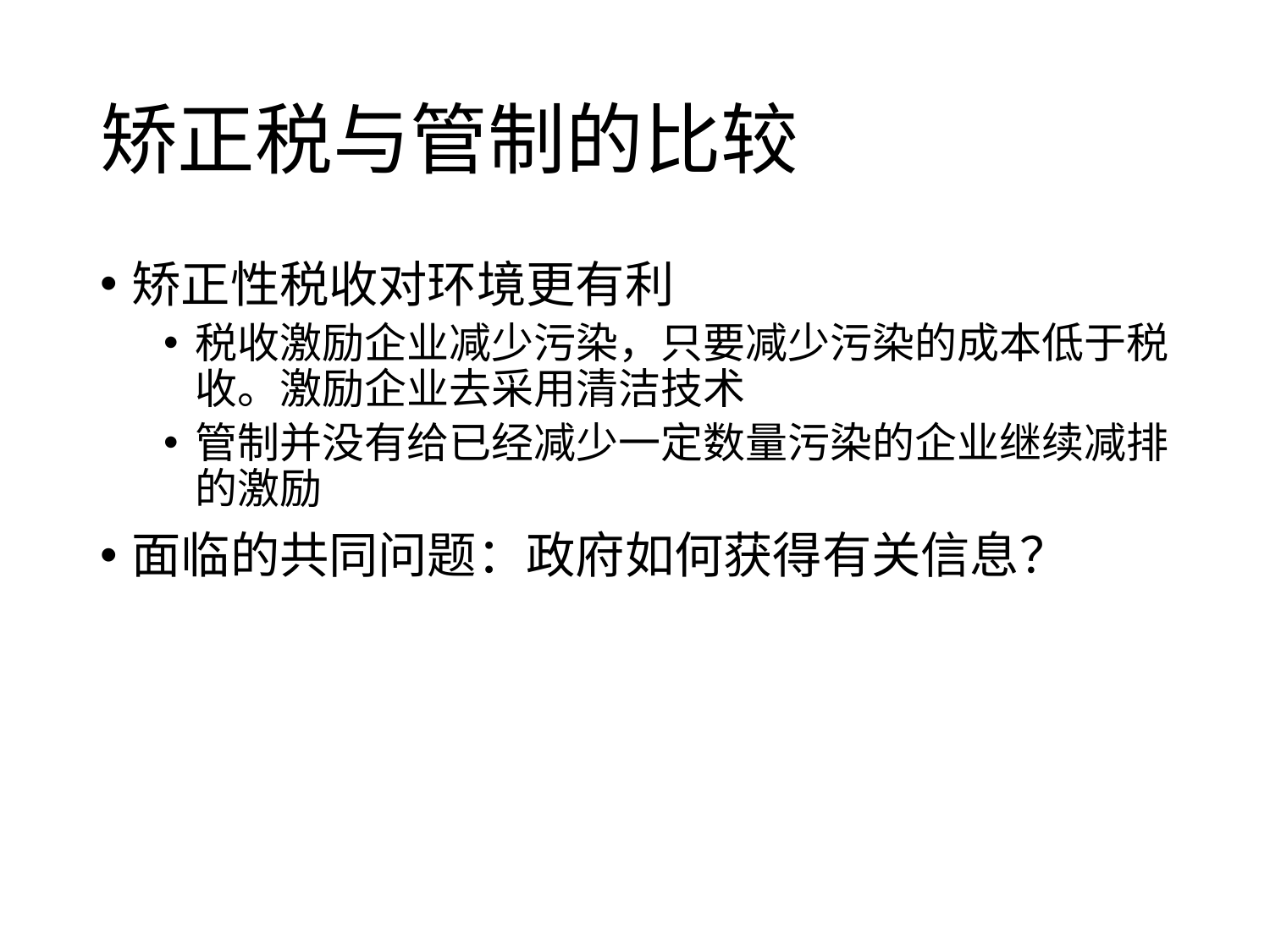

# 矫正税与管制的比较
矫正性税收对环境更有利
税收激励企业减少污染，只要减少污染的成本低于税收。激励企业去采用清洁技术
管制并没有给已经减少一定数量污染的企业继续减排的激励
面临的共同问题：政府如何获得有关信息？